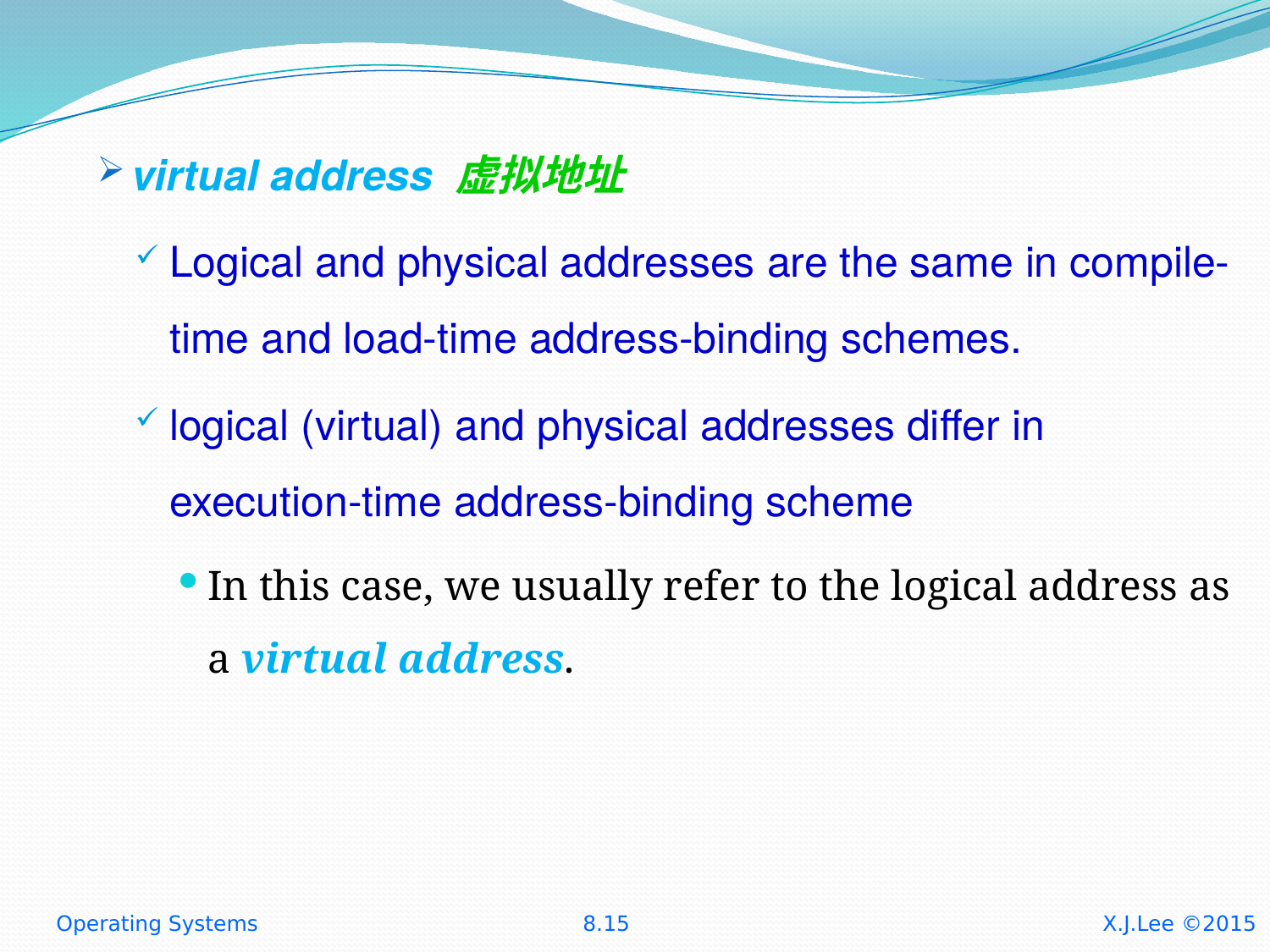

virtual address 虚拟地址
Logical and physical addresses are the same in compile-time and load-time address-binding schemes.
logical (virtual) and physical addresses differ in execution-time address-binding scheme
In this case, we usually refer to the logical address as a virtual address.
Operating Systems
8.15
X.J.Lee ©2015